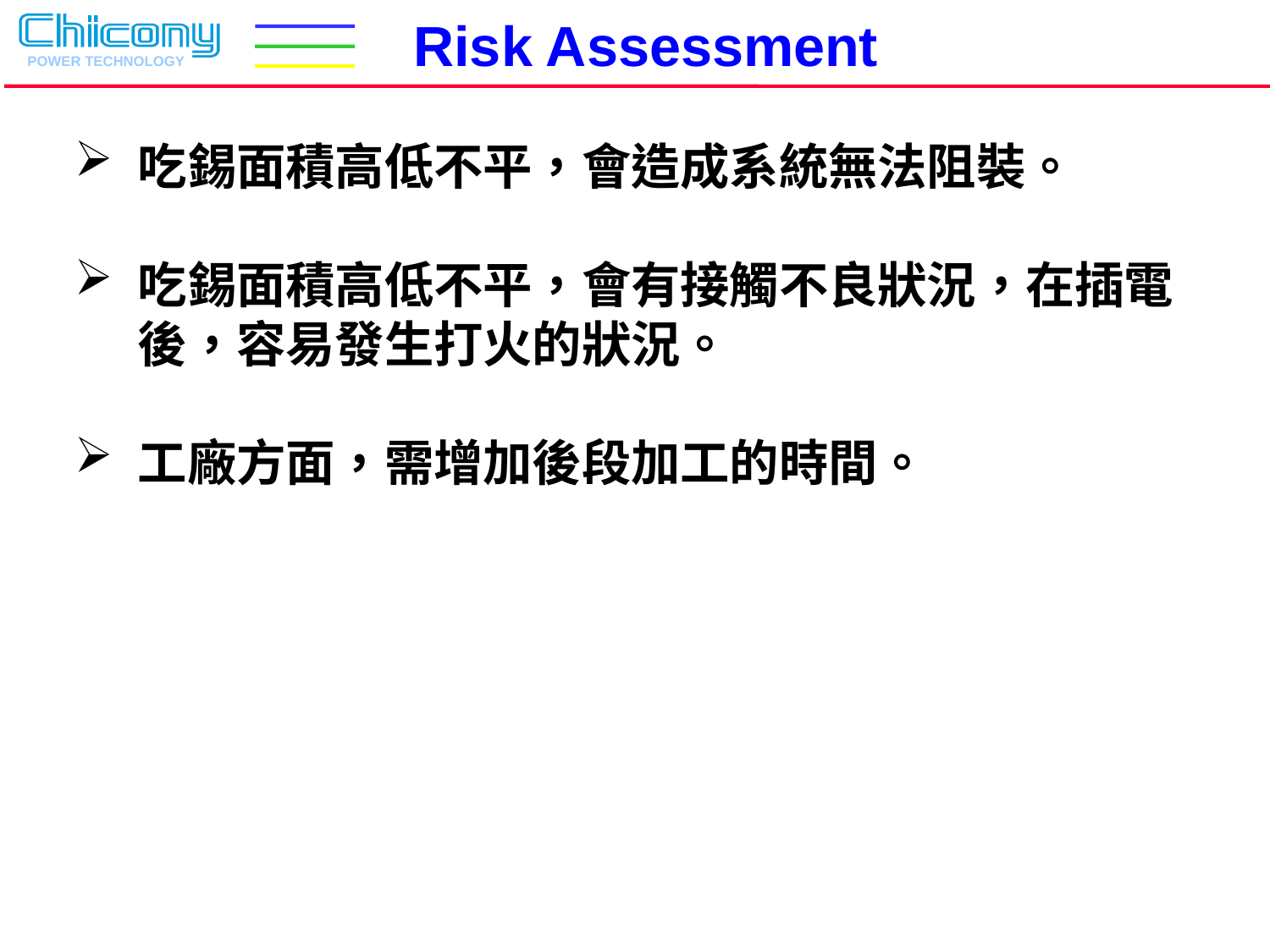

Risk Assessment

吃錫面積高低不平，會造成系統無法阻裝。

吃錫面積高低不平，會有接觸不良狀況，在插電後，容易發生打火的狀況。

工廠方面，需增加後段加工的時間。